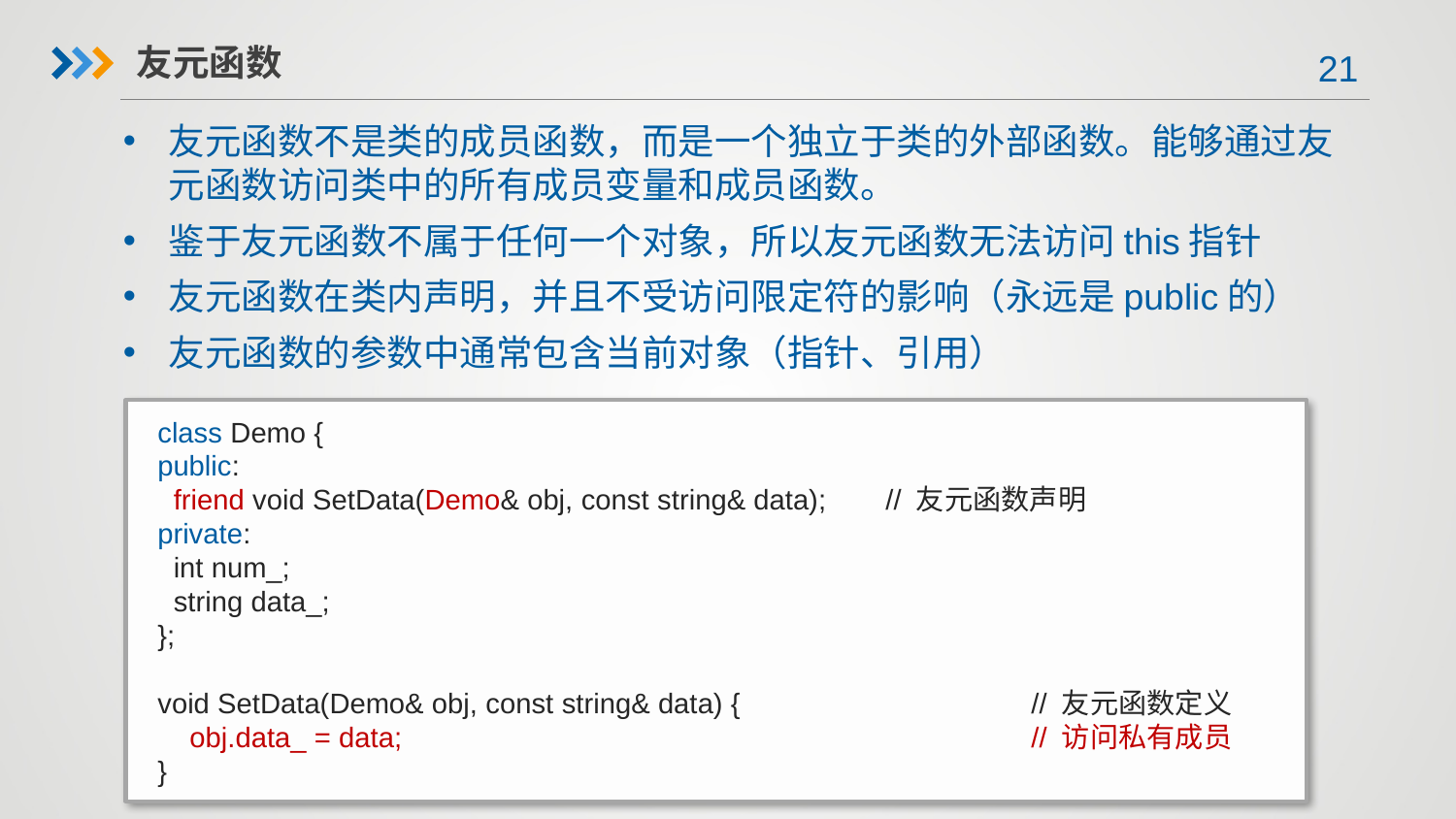

友元函数
友元函数不是类的成员函数，而是一个独立于类的外部函数。能够通过友元函数访问类中的所有成员变量和成员函数。
鉴于友元函数不属于任何一个对象，所以友元函数无法访问this指针
友元函数在类内声明，并且不受访问限定符的影响（永远是public的）
友元函数的参数中通常包含当前对象（指针、引用）

class Demo {
public:
  friend void SetData(Demo& obj, const string& data); 	// 友元函数声明
private:
  int num_;
  string data_;
};

void SetData(Demo& obj, const string& data) {		// 友元函数定义
    obj.data_ = data;					// 访问私有成员
}